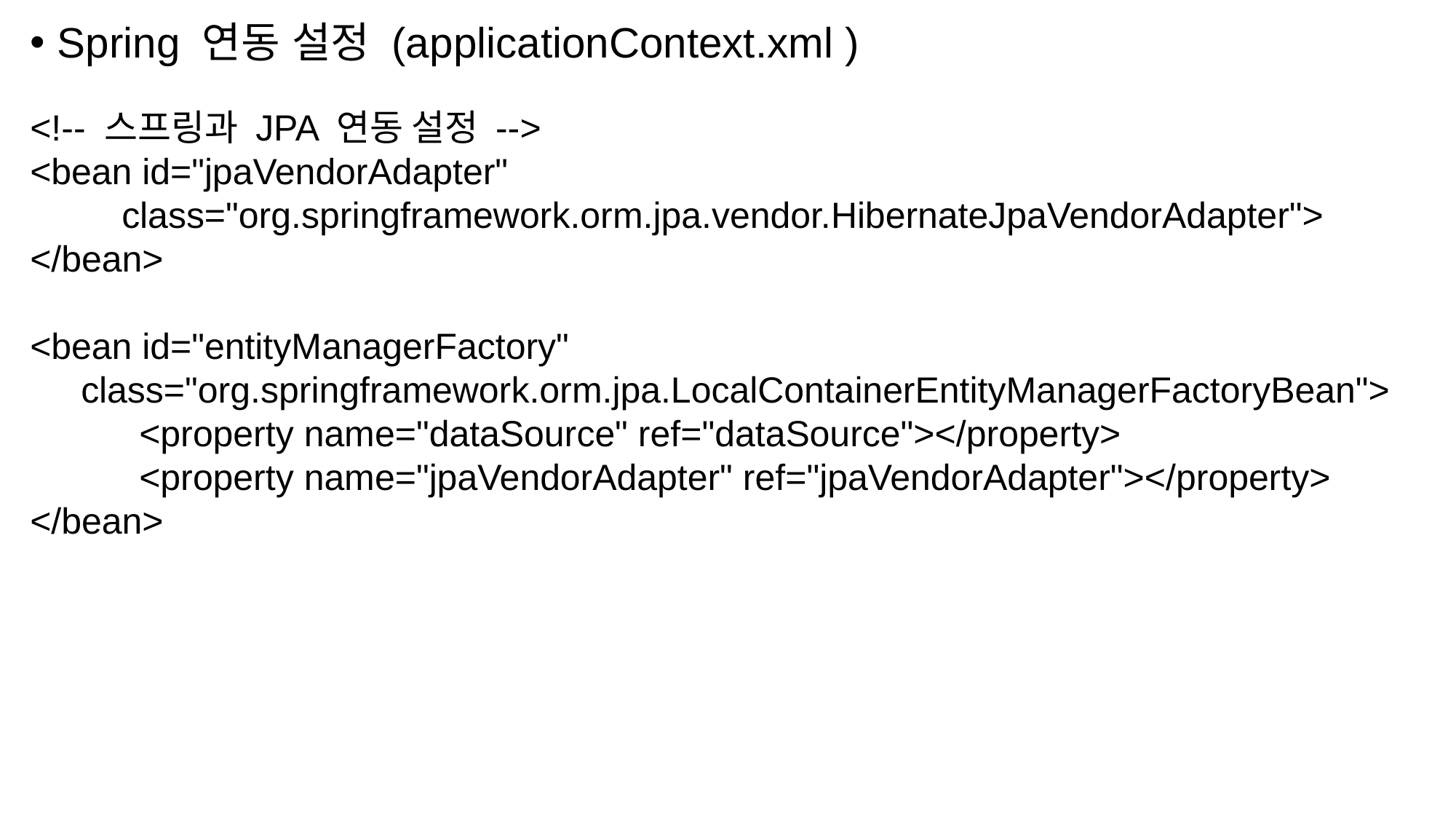

Spring 연동 설정 (applicationContext.xml )
<!-- 스프링과 JPA 연동 설정 -->
<bean id="jpaVendorAdapter"
         class="org.springframework.orm.jpa.vendor.HibernateJpaVendorAdapter">
</bean>

<bean id="entityManagerFactory"
     class="org.springframework.orm.jpa.LocalContainerEntityManagerFactoryBean">
	<property name="dataSource" ref="dataSource"></property>
	<property name="jpaVendorAdapter" ref="jpaVendorAdapter"></property>
</bean>